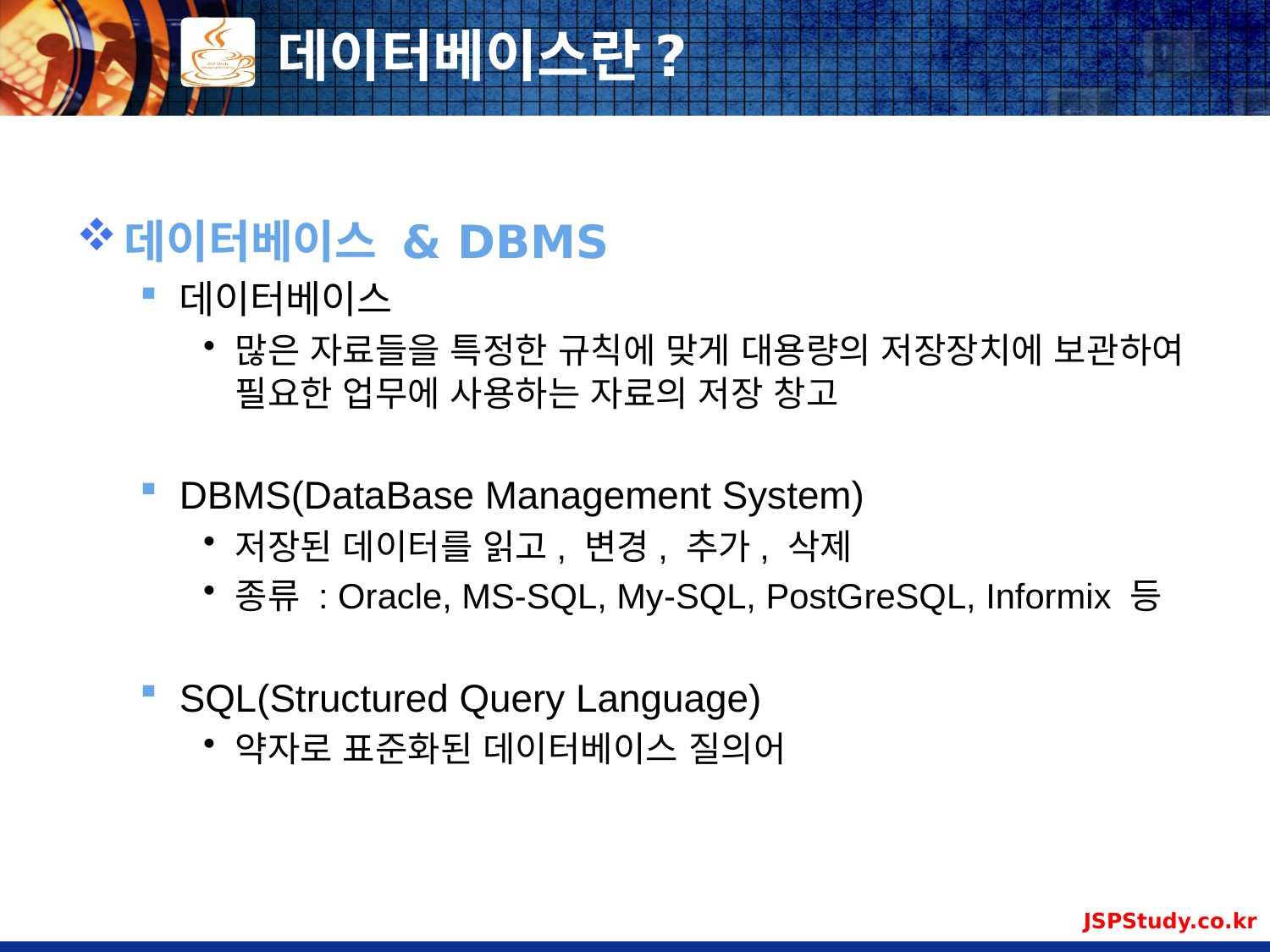

# 데이터베이스란?
데이터베이스 & DBMS
데이터베이스
많은 자료들을 특정한 규칙에 맞게 대용량의 저장장치에 보관하여 필요한 업무에 사용하는 자료의 저장 창고

DBMS(DataBase Management System)
저장된 데이터를 읽고, 변경, 추가, 삭제
종류 : Oracle, MS-SQL, My-SQL, PostGreSQL, Informix 등

SQL(Structured Query Language)
약자로 표준화된 데이터베이스 질의어
JSPStudy.co.kr